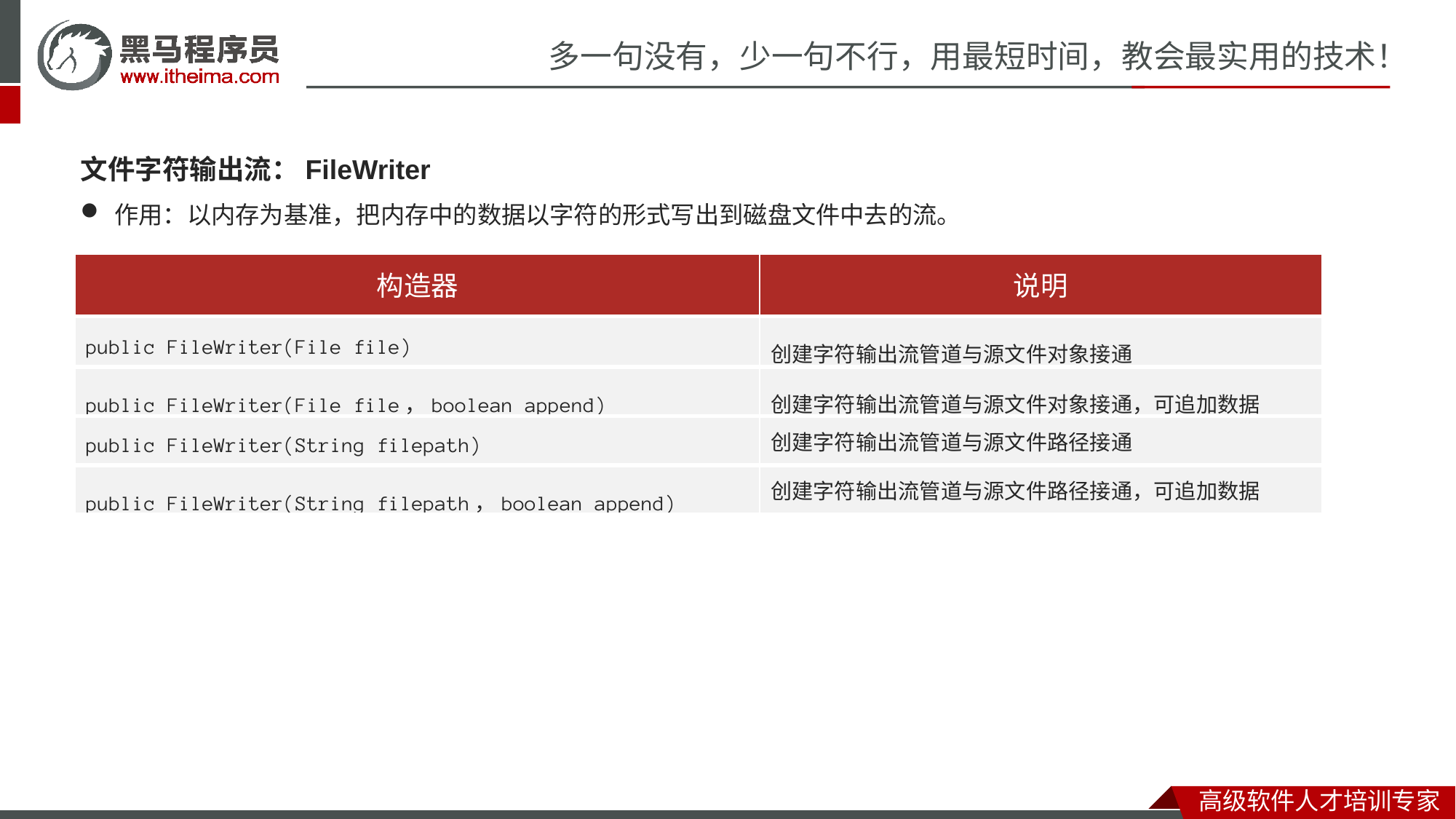

文件字符输出流：FileWriter
作用：以内存为基准，把内存中的数据以字符的形式写出到磁盘文件中去的流。
| 构造器 | 说明 |
| --- | --- |
| public FileWriter(File file) | 创建字符输出流管道与源文件对象接通 |
| public FileWriter​(File file，boolean append) | 创建字符输出流管道与源文件对象接通，可追加数据 |
| public FileWriter​(String filepath) | 创建字符输出流管道与源文件路径接通 |
| public FileWriter​(String filepath，boolean append) | 创建字符输出流管道与源文件路径接通，可追加数据 |